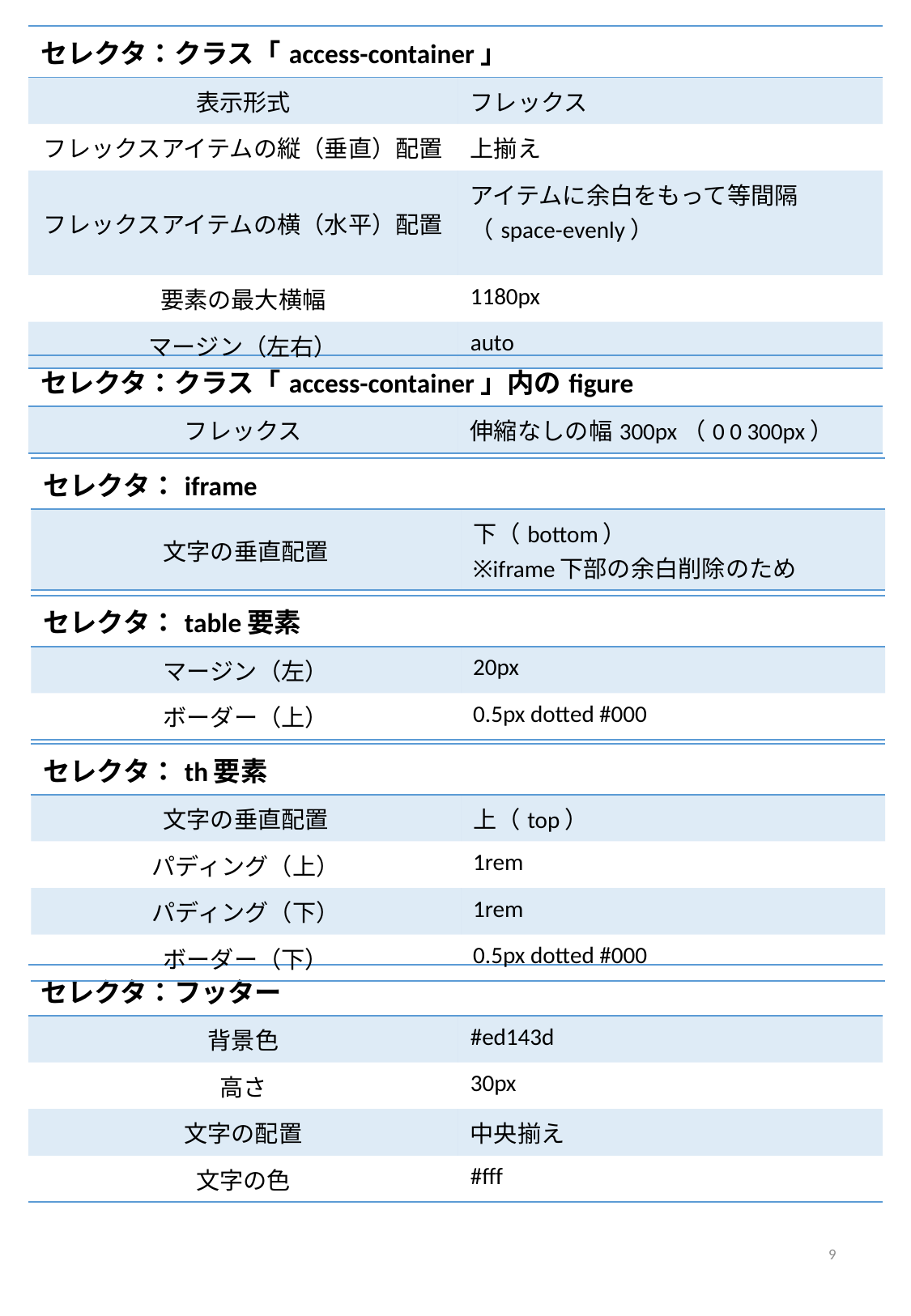

| セレクタ：クラス「access-container」 |  |
| --- | --- |
| 表示形式 | フレックス |
| フレックスアイテムの縦（垂直）配置 | 上揃え |
| フレックスアイテムの横（水平）配置 | アイテムに余白をもって等間隔 （space-evenly） |
| 要素の最大横幅 | 1180px |
| マージン（左右） | auto |
| セレクタ：クラス「access-container」内のfigure |  |
| --- | --- |
| フレックス | 伸縮なしの幅300px（0 0 300px） |
| セレクタ：iframe |  |
| --- | --- |
| 文字の垂直配置 | 下（bottom） ※iframe下部の余白削除のため |
| セレクタ：table要素 |  |
| --- | --- |
| マージン（左） | 20px |
| ボーダー（上） | 0.5px dotted #000 |
| セレクタ：th要素 |  |
| --- | --- |
| 文字の垂直配置 | 上（top） |
| パディング（上） | 1rem |
| パディング（下） | 1rem |
| ボーダー（下） | 0.5px dotted #000 |
| セレクタ：フッター |  |
| --- | --- |
| 背景色 | #ed143d |
| 高さ | 30px |
| 文字の配置 | 中央揃え |
| 文字の色 | #fff |
9